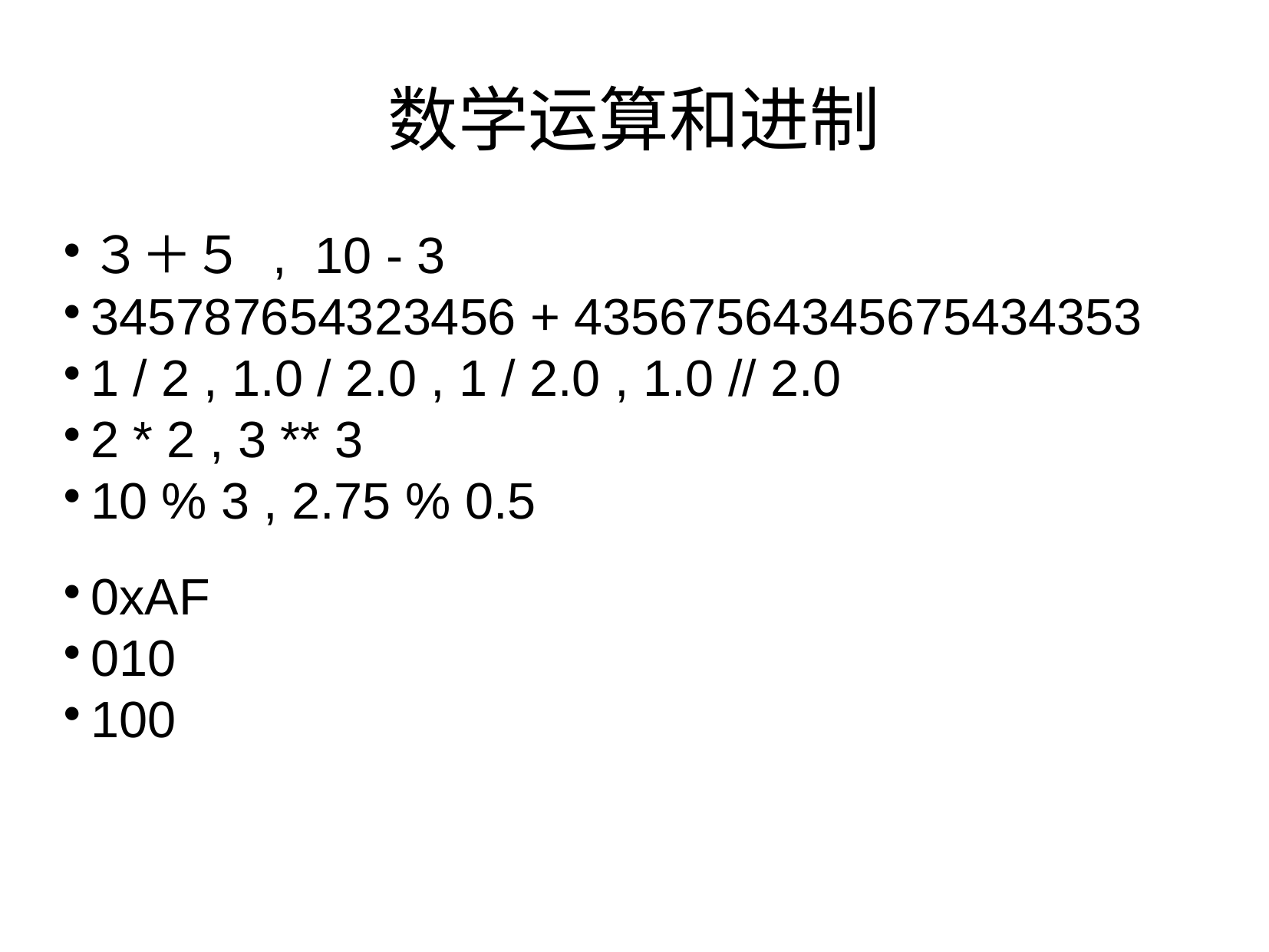

数学运算和进制
３＋５ ,  10 - 3
345787654323456 + 43567564345675434353
1 / 2 , 1.0 / 2.0 , 1 / 2.0 , 1.0 // 2.0
2 * 2 , 3 ** 3
10 % 3 , 2.75 % 0.5

0xAF
010
100